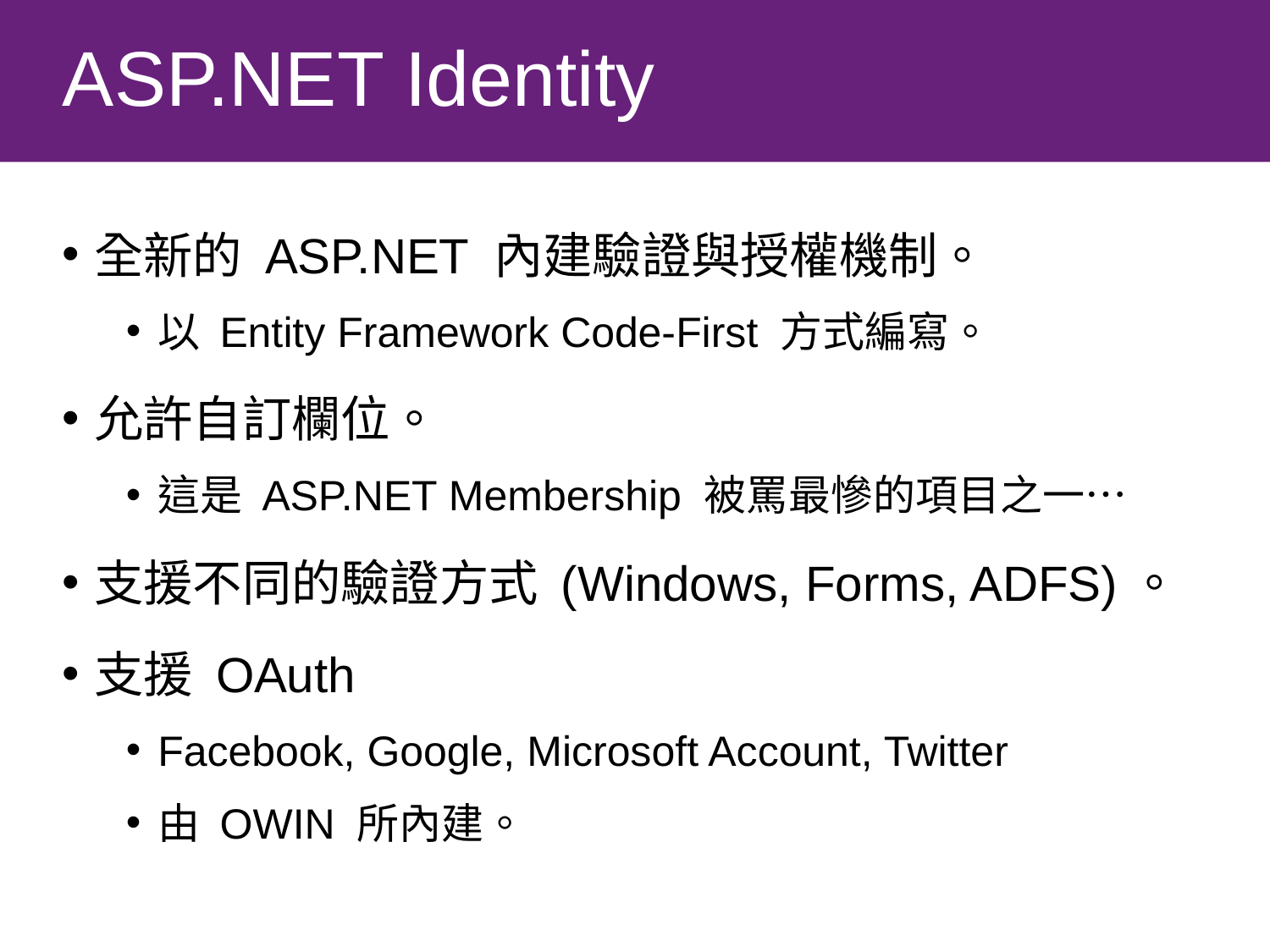

# ASP.NET Identity
全新的 ASP.NET 內建驗證與授權機制。
以 Entity Framework Code-First 方式編寫。
允許自訂欄位。
這是 ASP.NET Membership 被罵最慘的項目之一…
支援不同的驗證方式 (Windows, Forms, ADFS)。
支援 OAuth
Facebook, Google, Microsoft Account, Twitter
由 OWIN 所內建。